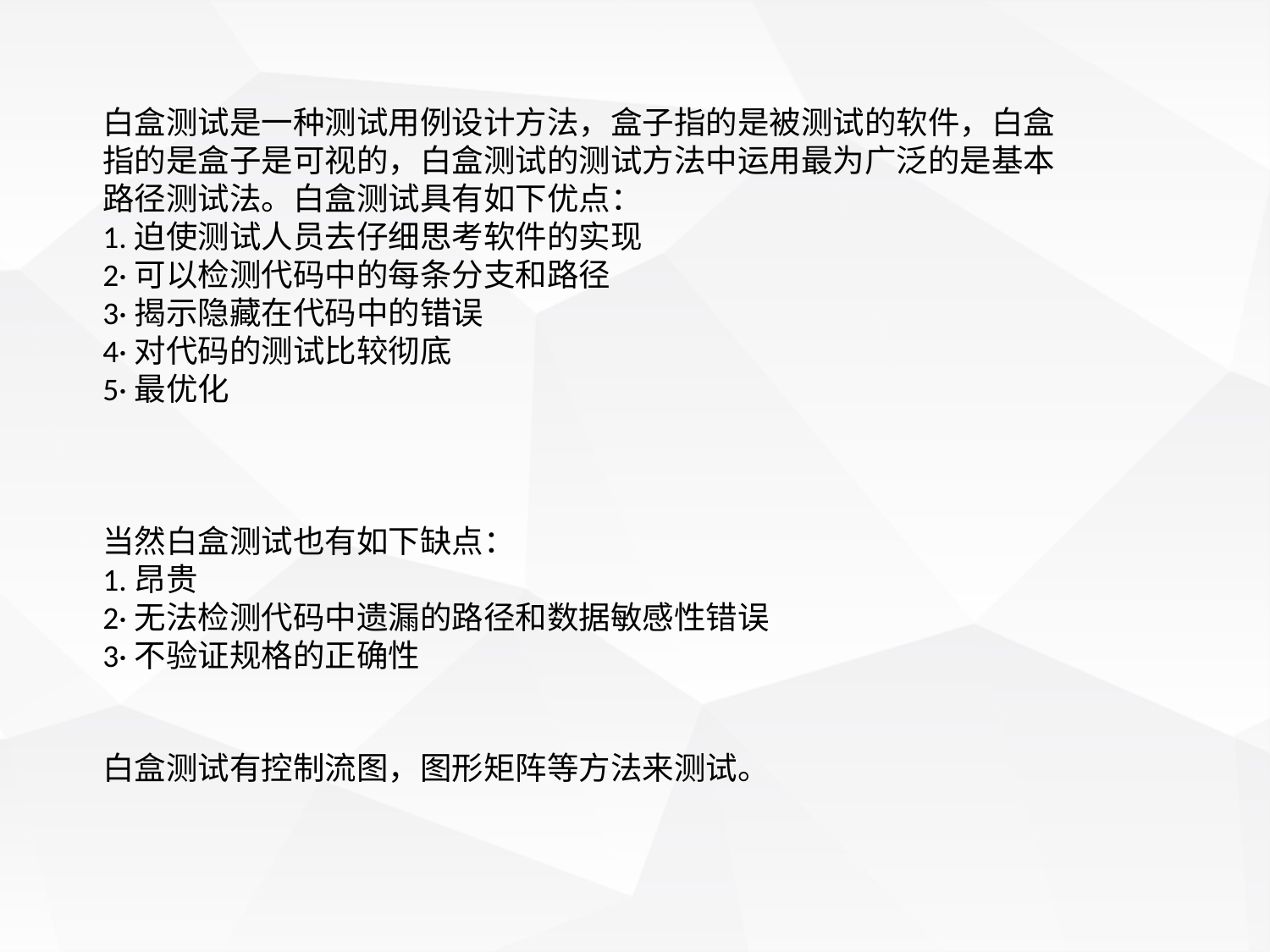

白盒测试是一种测试用例设计方法，盒子指的是被测试的软件，白盒指的是盒子是可视的，白盒测试的测试方法中运用最为广泛的是基本路径测试法。白盒测试具有如下优点：
1.迫使测试人员去仔细思考软件的实现
2·可以检测代码中的每条分支和路径
3·揭示隐藏在代码中的错误
4·对代码的测试比较彻底
5·最优化

当然白盒测试也有如下缺点：
1.昂贵
2·无法检测代码中遗漏的路径和数据敏感性错误
3·不验证规格的正确性
白盒测试有控制流图，图形矩阵等方法来测试。